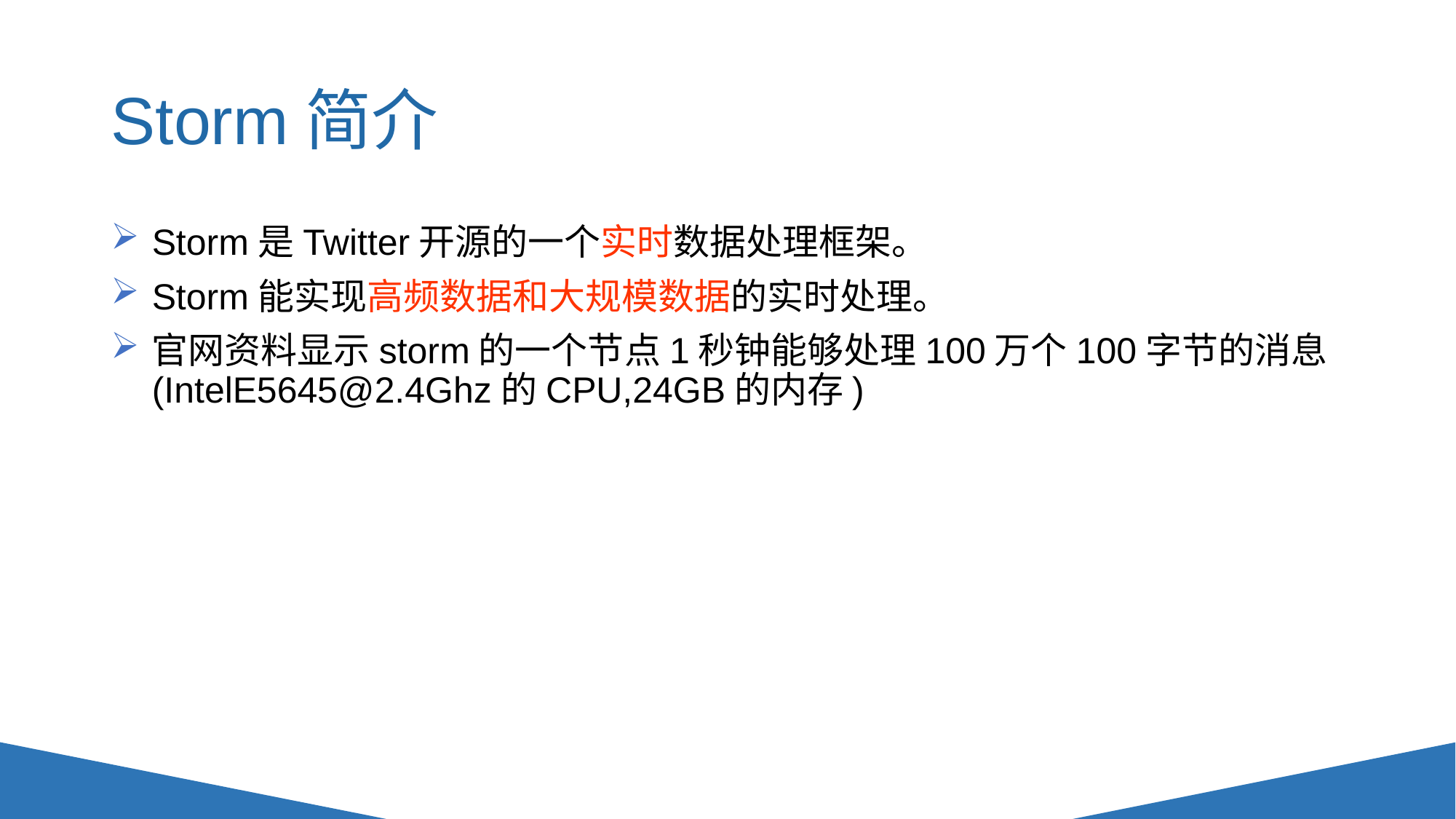

# Storm简介
Storm是Twitter开源的一个实时数据处理框架。
Storm能实现高频数据和大规模数据的实时处理。
官网资料显示storm的一个节点1秒钟能够处理100万个100字节的消息(IntelE5645@2.4Ghz的CPU,24GB的内存)